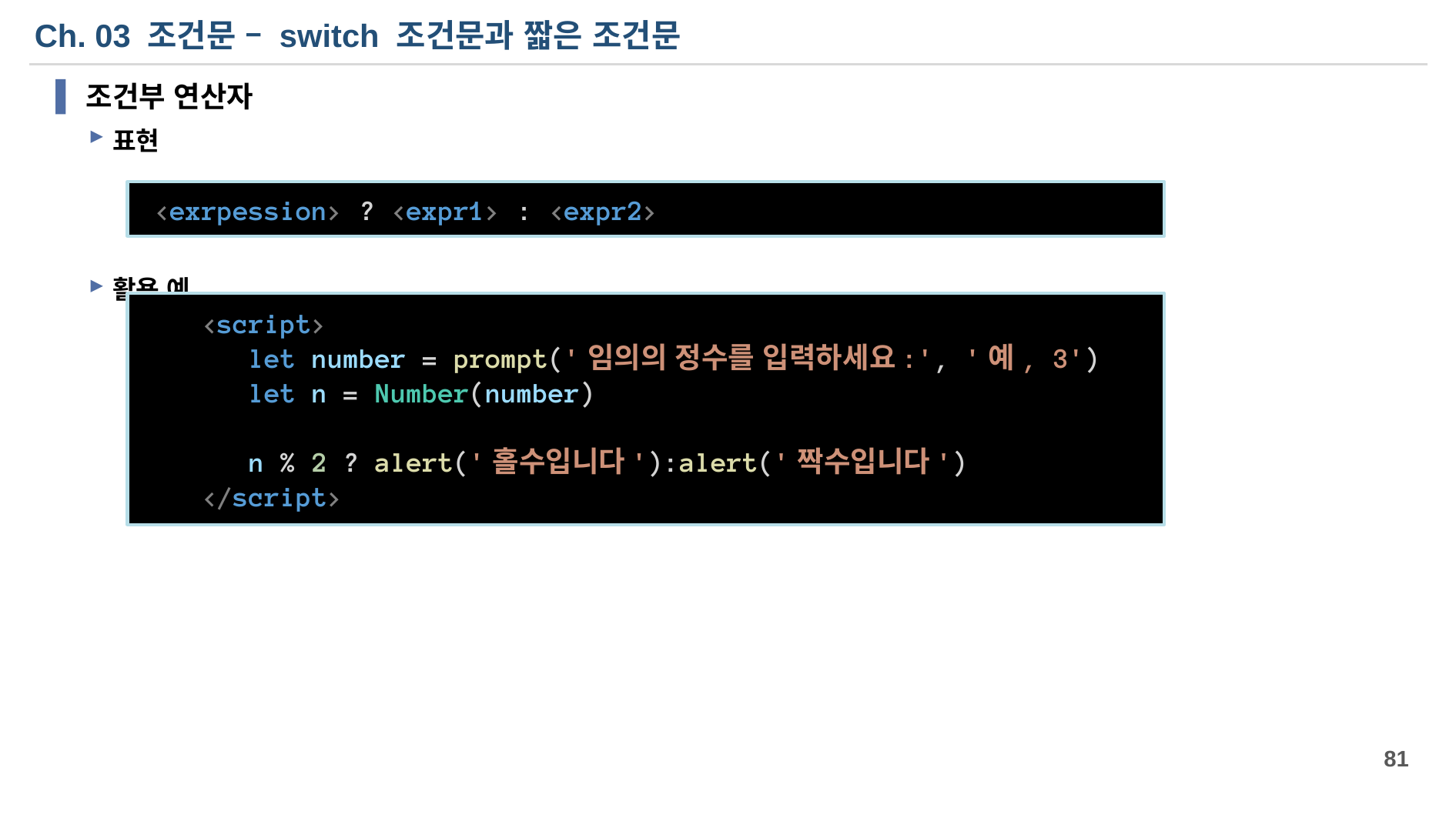

# Ch. 03 조건문 – switch 조건문과 짧은 조건문
조건부 연산자
표현

활용 예

 <exrpession> ? <expr1> : <expr2>
    <script>
       let number = prompt('임의의 정수를 입력하세요:', '예, 3')
       let n = Number(number)
       n % 2 ? alert('홀수입니다'):alert('짝수입니다')
    </script>
81